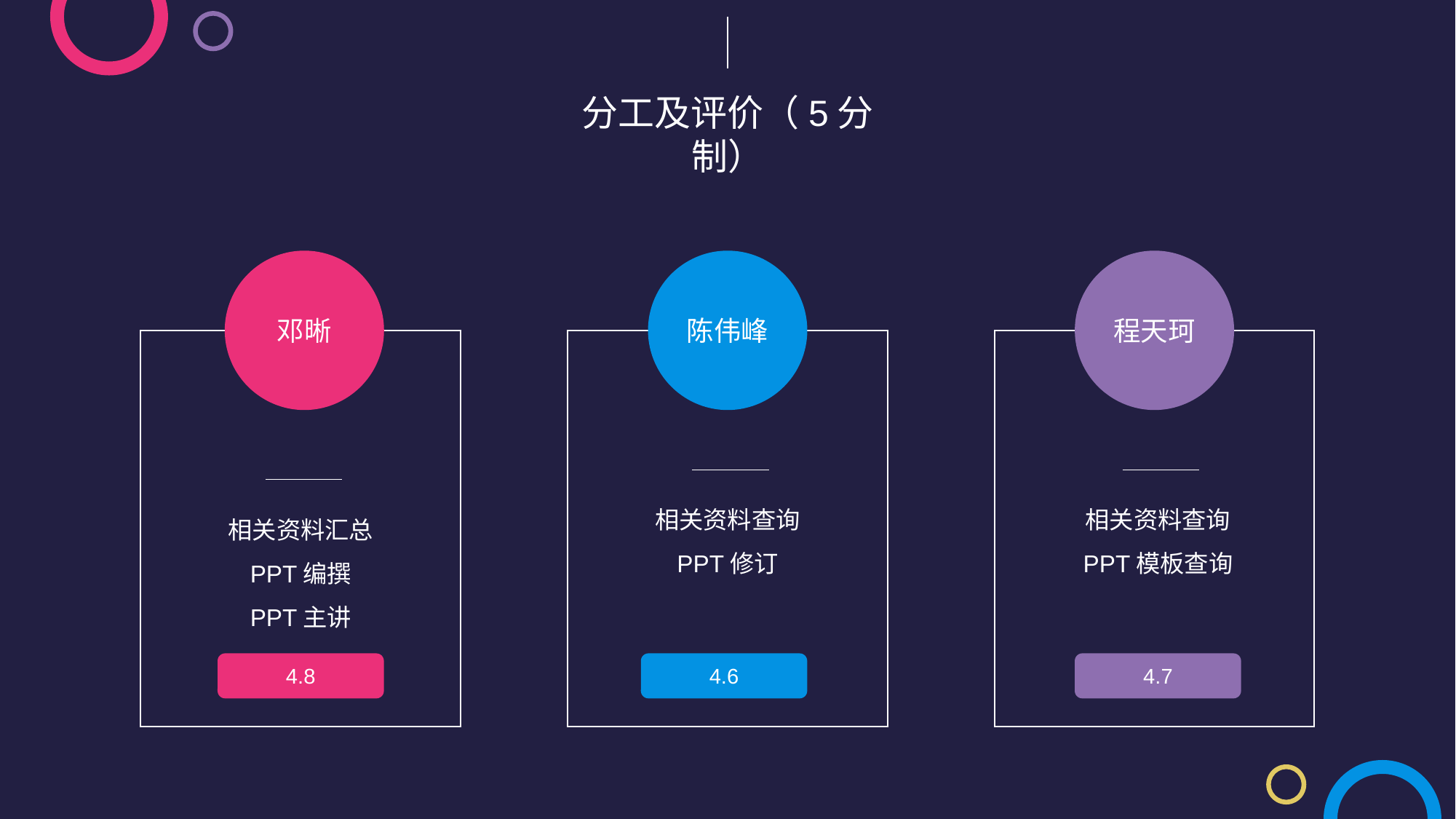

分工及评价（5分制）
邓晰

陈伟峰

程天珂

相关资料查询
PPT修订
相关资料查询
PPT模板查询

相关资料汇总
PPT编撰
PPT主讲
4.8
4.6
4.7